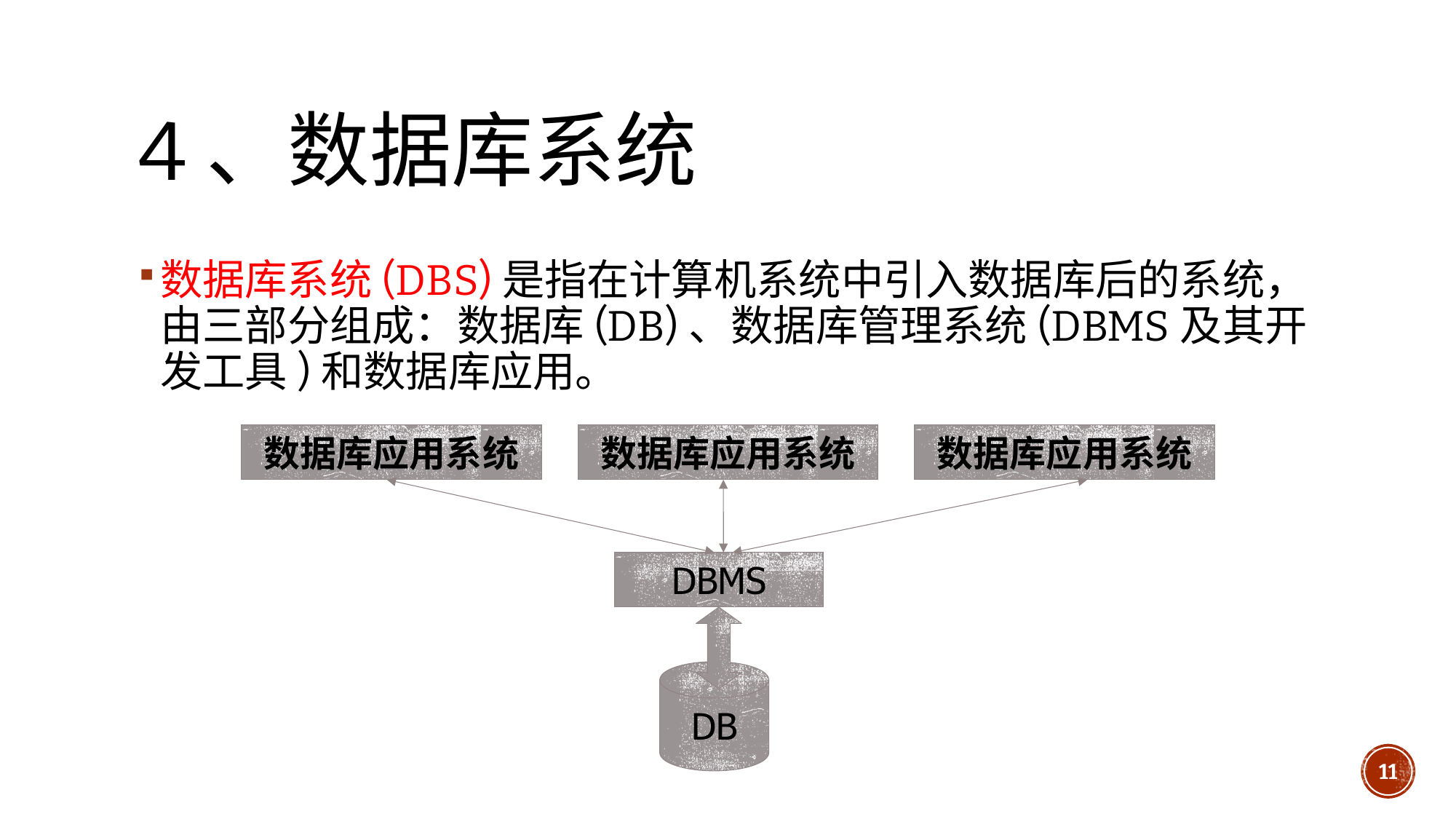

# 4、数据库系统
数据库系统(DBS)是指在计算机系统中引入数据库后的系统，由三部分组成：数据库(DB)、数据库管理系统(DBMS及其开发工具)和数据库应用。

数据库应用系统
数据库应用系统
数据库应用系统

DBMS

DB
11